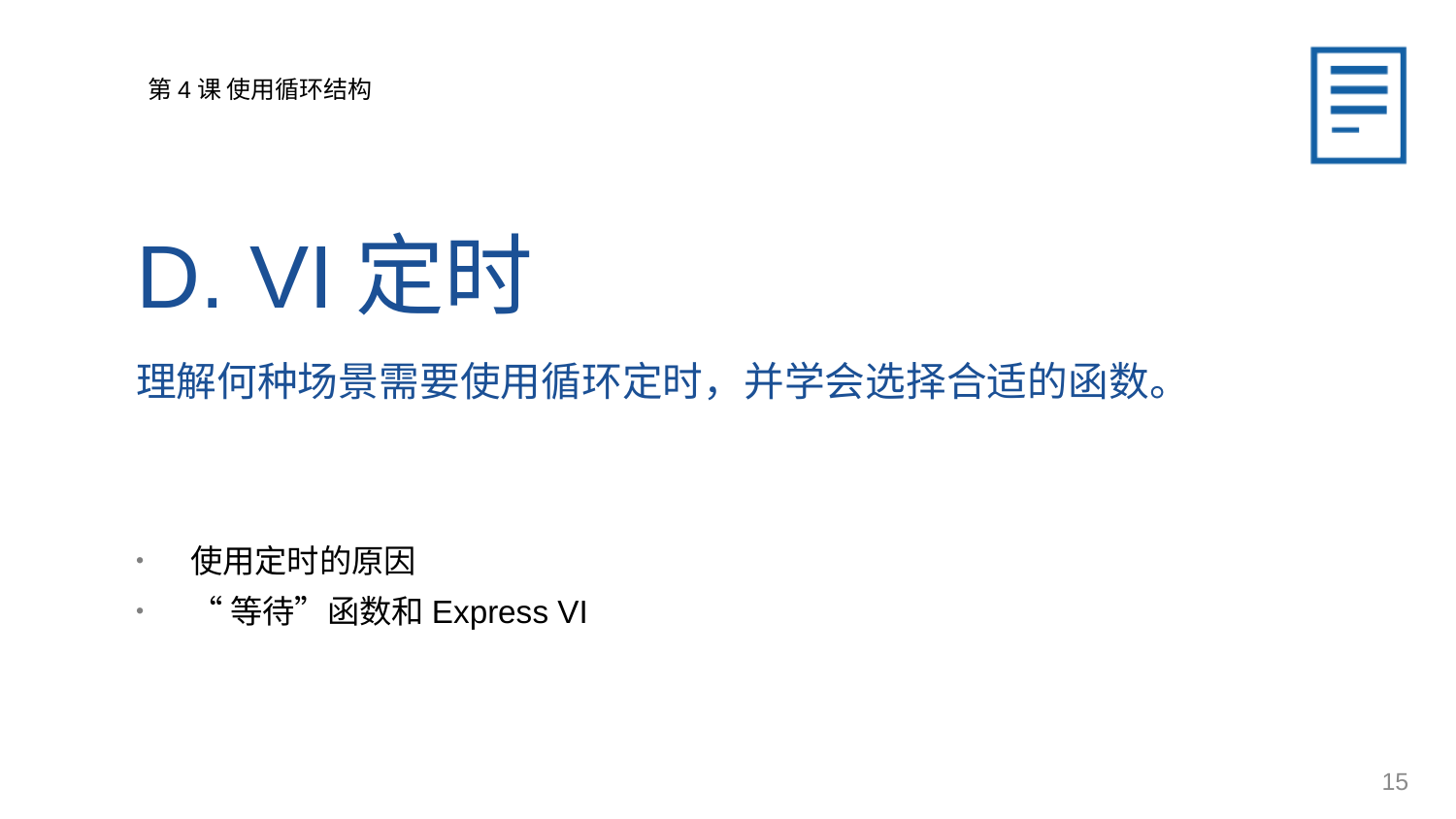

D. VI定时
理解何种场景需要使用循环定时，并学会选择合适的函数。
使用定时的原因
“等待”函数和Express VI
15